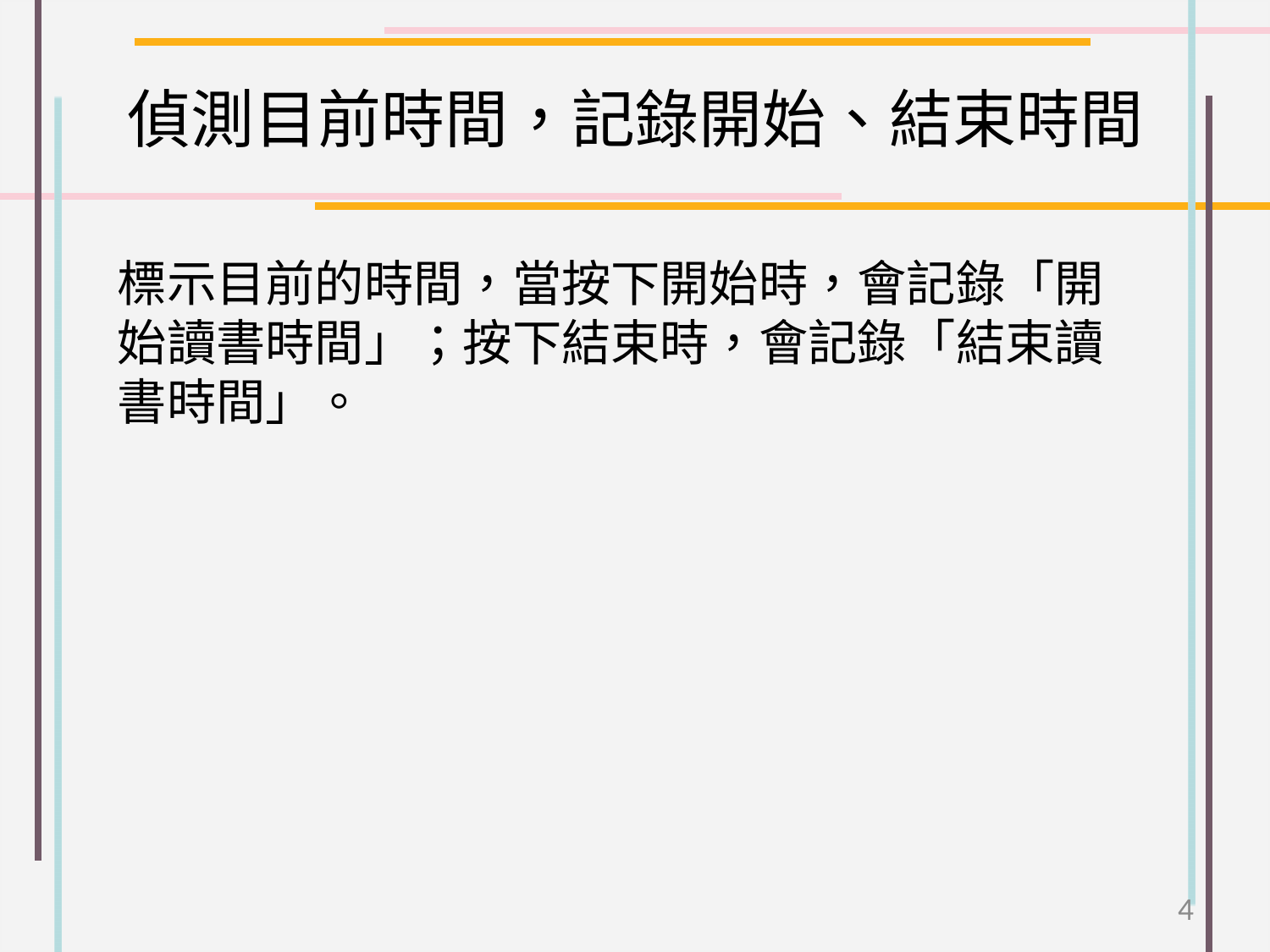

# 偵測目前時間，記錄開始、結束時間
標示目前的時間，當按下開始時，會記錄「開始讀書時間」；按下結束時，會記錄「結束讀書時間」。
4